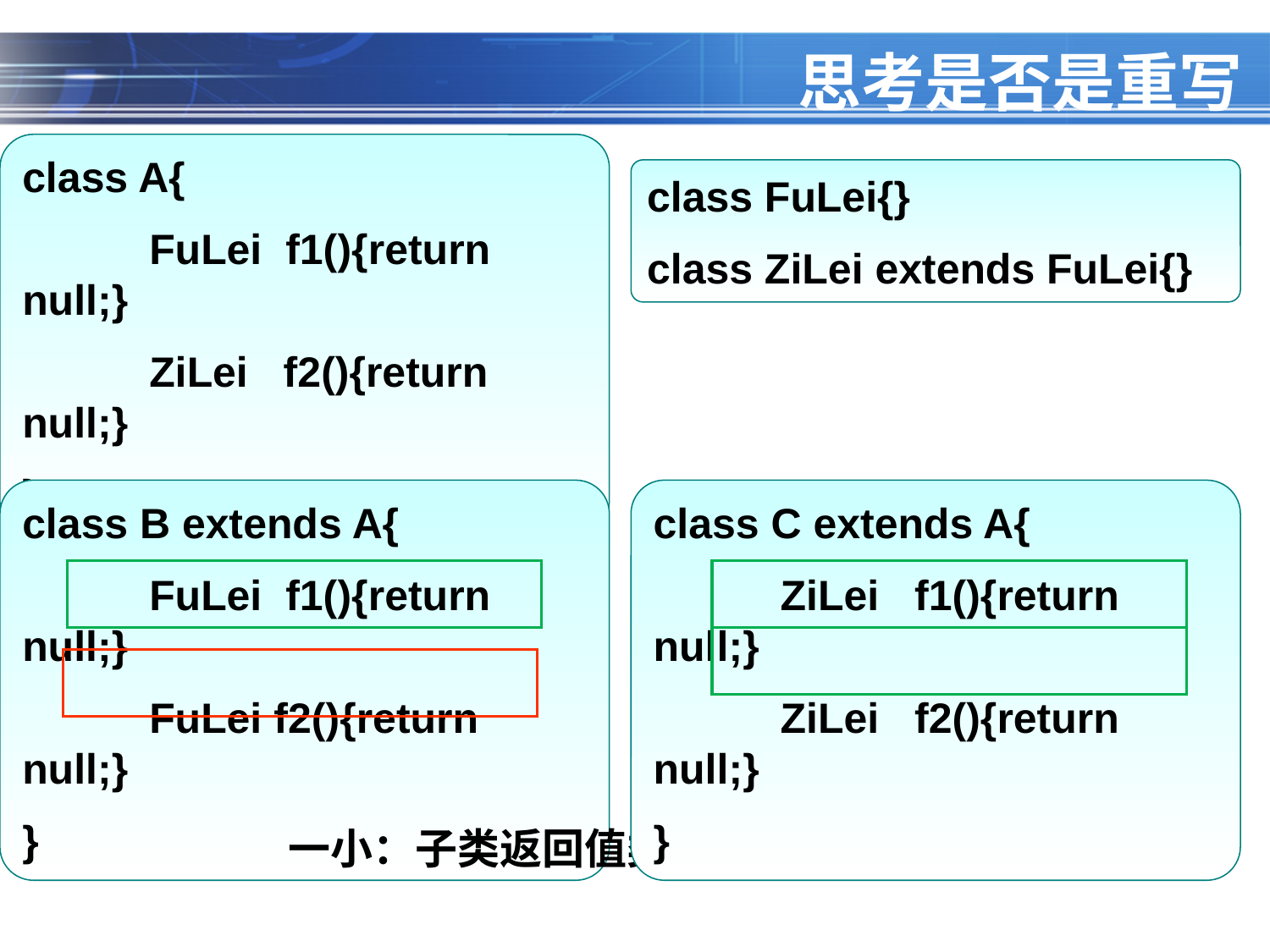

# 思考是否是重写
class A{
	FuLei  f1(){return null;}
	ZiLei   f2(){return null;}
}
class FuLei{}
class ZiLei extends FuLei{}
class B extends A{
	FuLei  f1(){return null;}
	FuLei f2(){return null;}
}
class C extends A{
	ZiLei   f1(){return null;}
	ZiLei   f2(){return null;}
}

一小：子类返回值类型应该更小或者相等